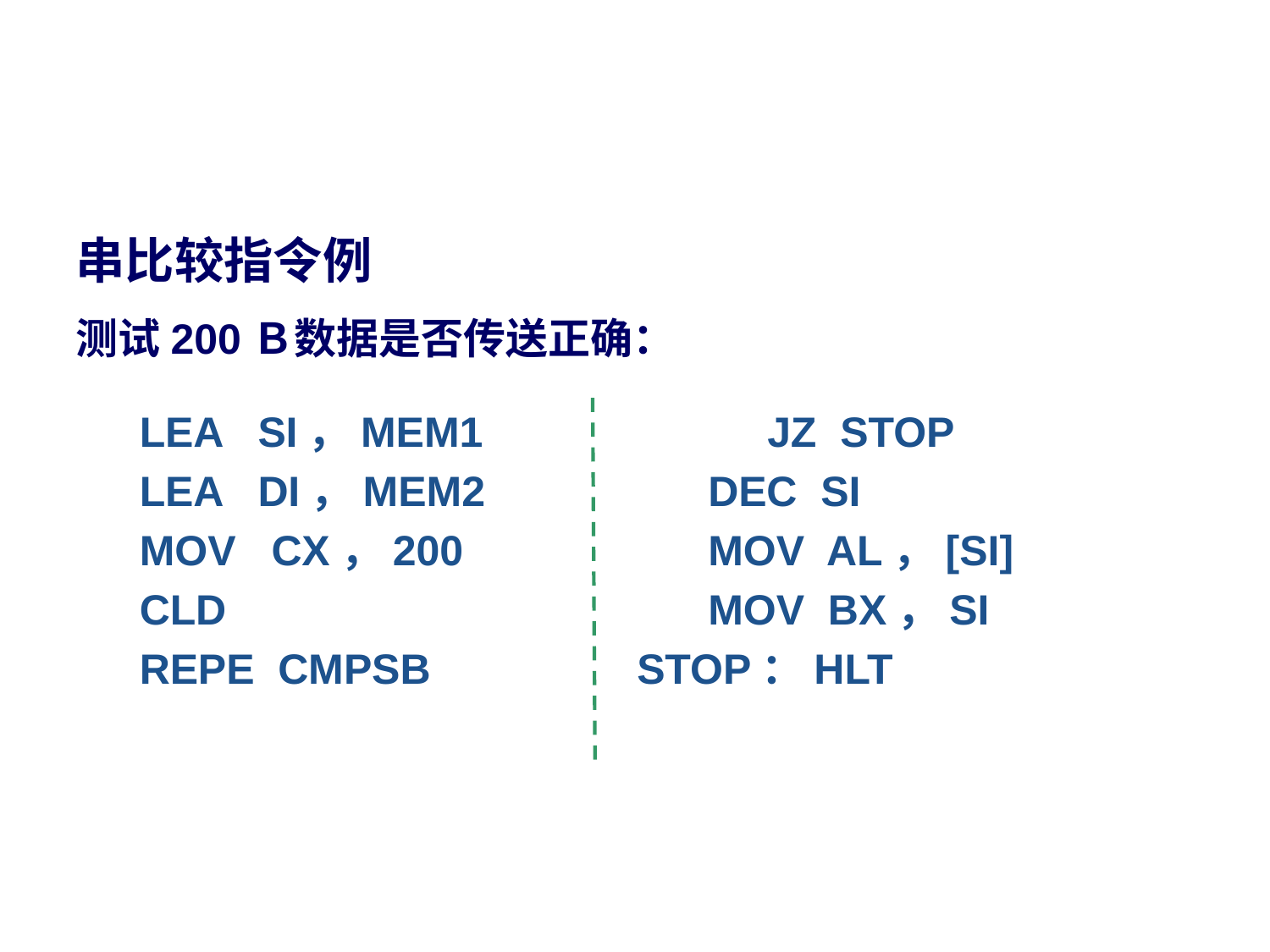

#
串比较指令例
测试200Ｂ数据是否传送正确：

LEA   SI，MEM1
LEA   DI，MEM2
MOV   CX，200
CLD
REPE  CMPSB
           JZ  STOP
      DEC  SI
      MOV  AL，[SI]
      MOV  BX，SI
STOP：HLT